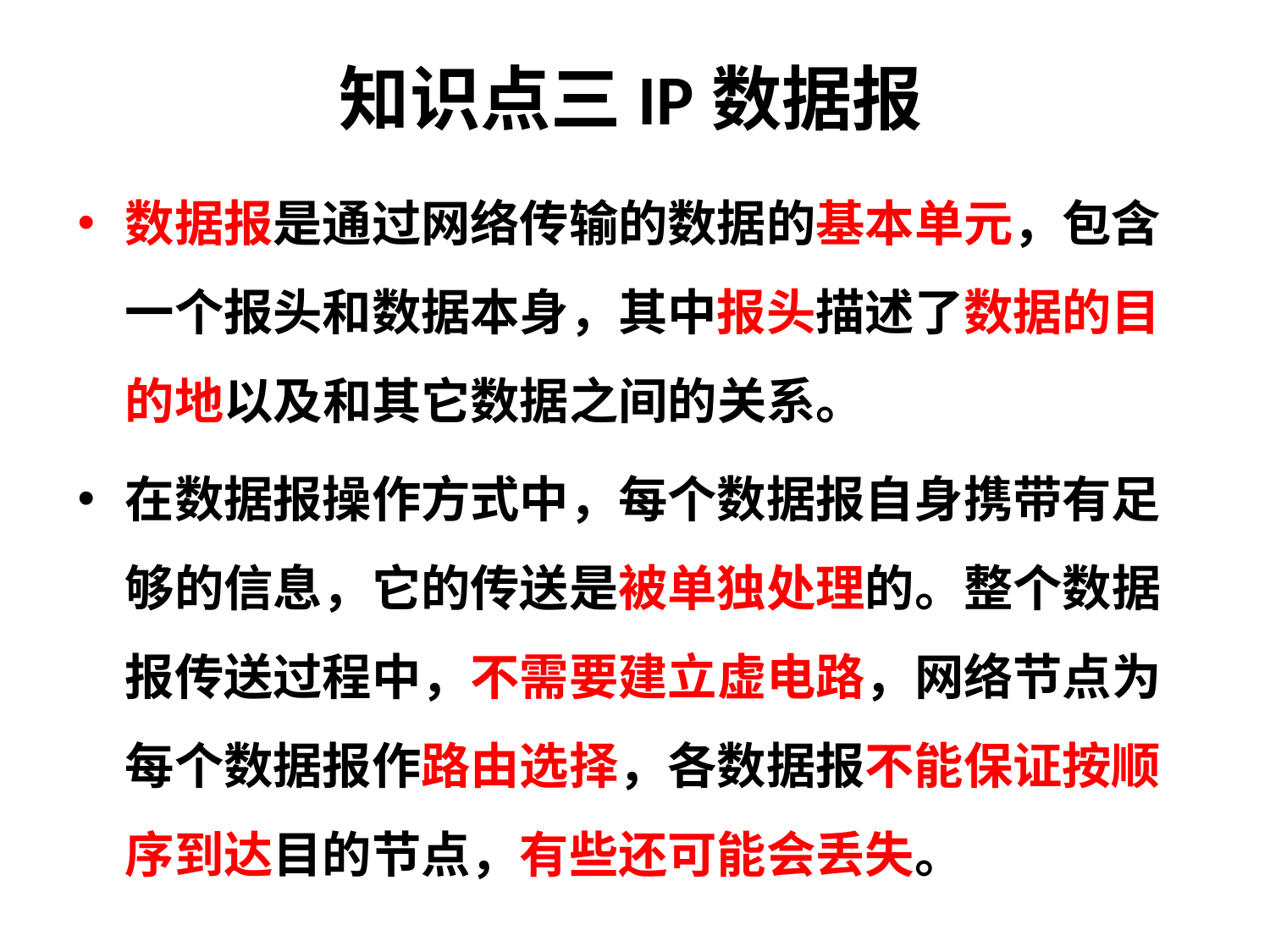

# 知识点三IP数据报
数据报是通过网络传输的数据的基本单元，包含一个报头和数据本身，其中报头描述了数据的目的地以及和其它数据之间的关系。
在数据报操作方式中，每个数据报自身携带有足够的信息，它的传送是被单独处理的。整个数据报传送过程中，不需要建立虚电路，网络节点为每个数据报作路由选择，各数据报不能保证按顺序到达目的节点，有些还可能会丢失。